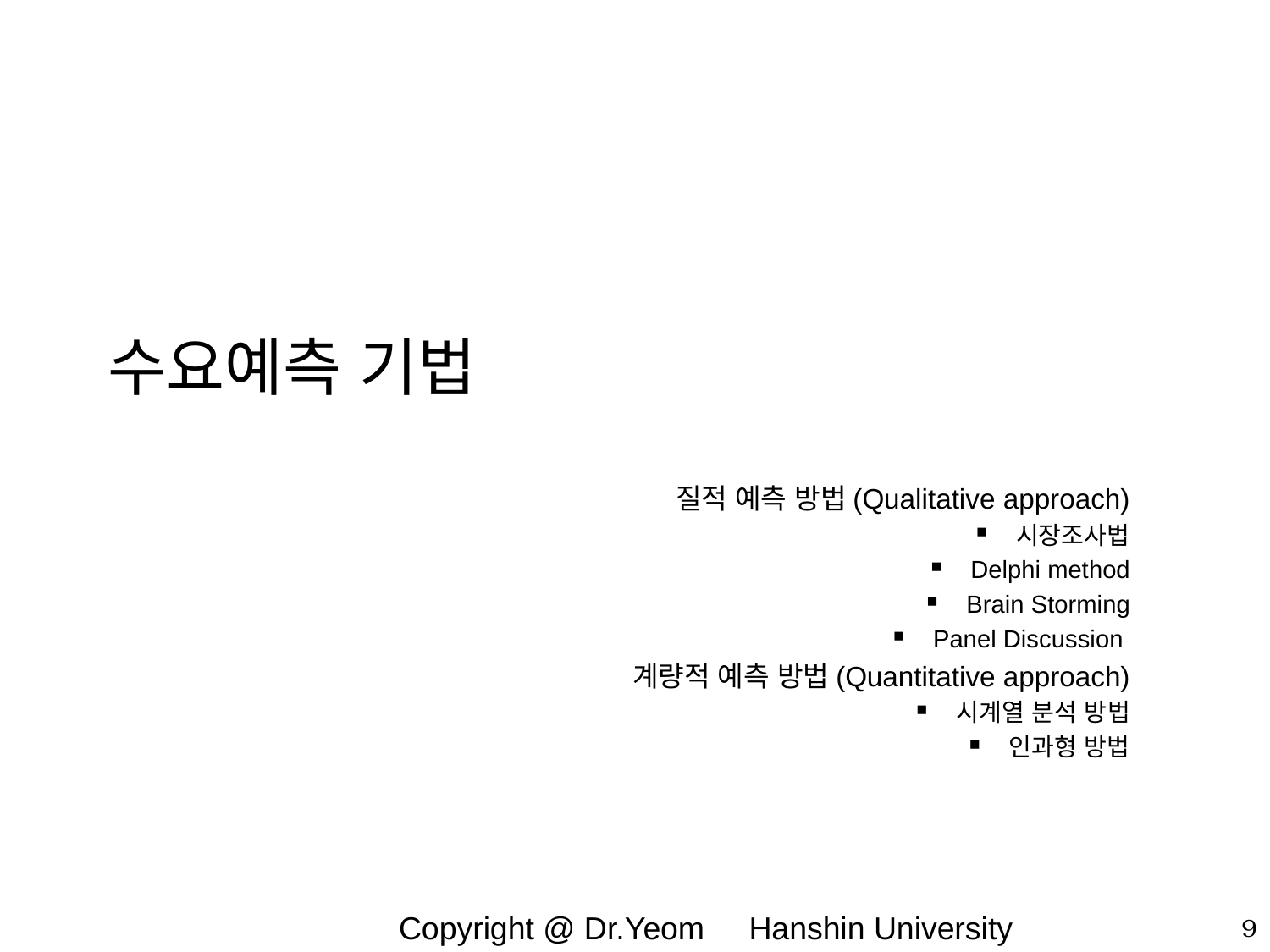

# 수요예측 기법
질적 예측 방법(Qualitative approach)
시장조사법
Delphi method
Brain Storming
Panel Discussion
계량적 예측 방법(Quantitative approach)
시계열 분석 방법
인과형 방법
9